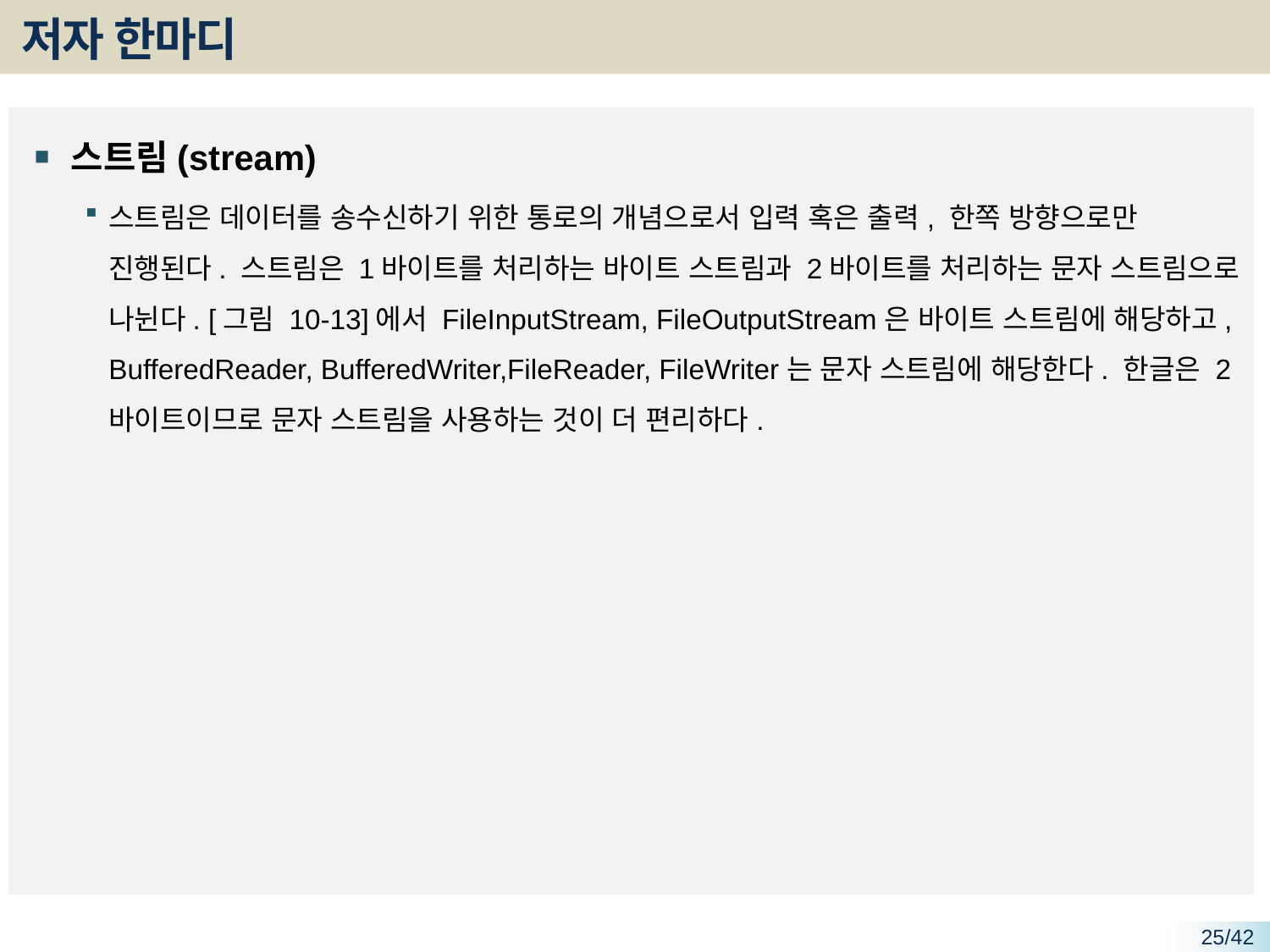

# 저자 한마디
스트림(stream)
스트림은 데이터를 송수신하기 위한 통로의 개념으로서 입력 혹은 출력, 한쪽 방향으로만 진행된다. 스트림은 1바이트를 처리하는 바이트 스트림과 2바이트를 처리하는 문자 스트림으로 나뉜다. [그림 10-13]에서 FileInputStream, FileOutputStream은 바이트 스트림에 해당하고, BufferedReader, BufferedWriter,FileReader, FileWriter는 문자 스트림에 해당한다. 한글은 2바이트이므로 문자 스트림을 사용하는 것이 더 편리하다.